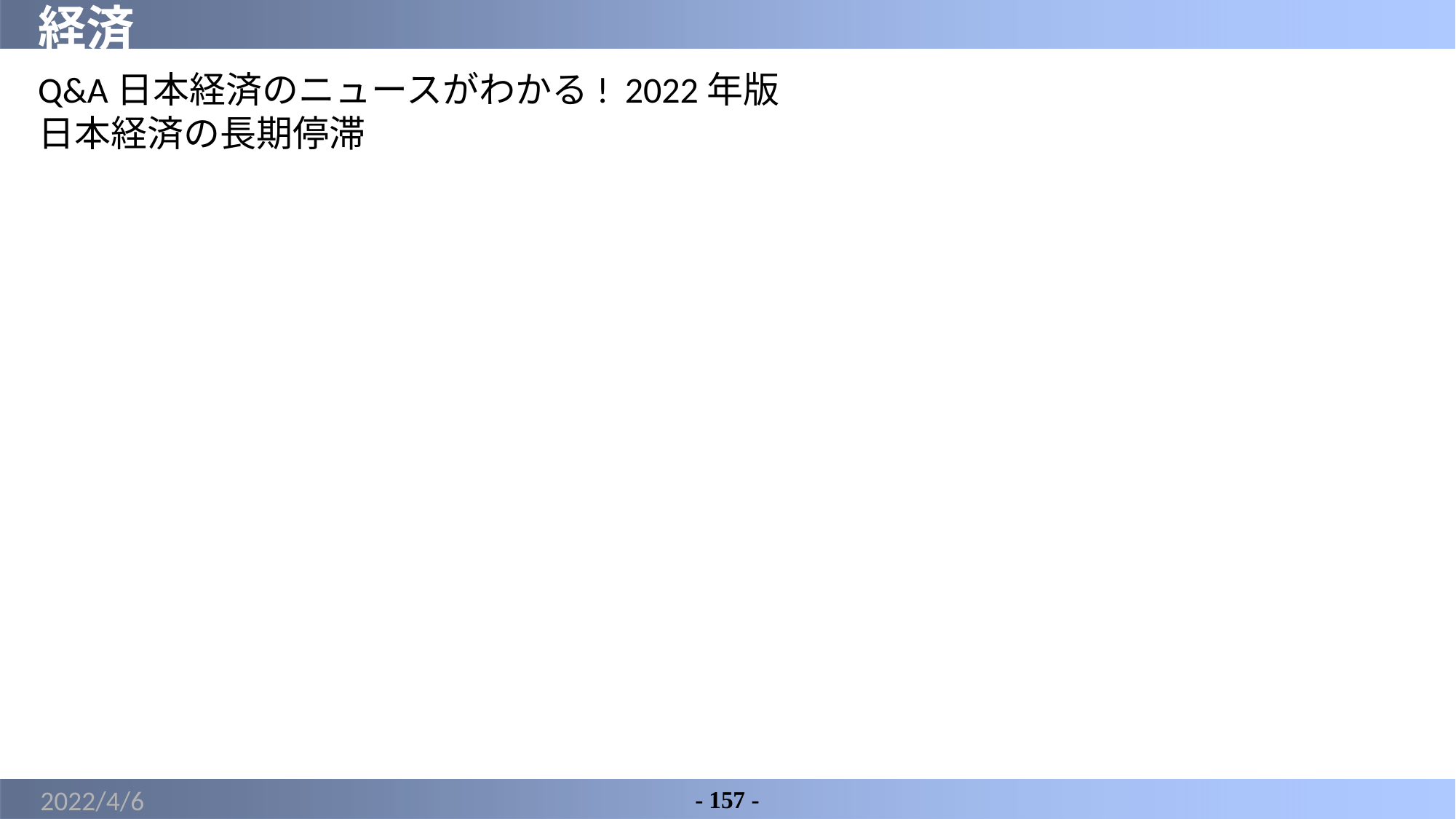

# 経済
Q&A日本経済のニュースがわかる!  2022年版
日本経済の長期停滞
2022/4/6
- 157 -